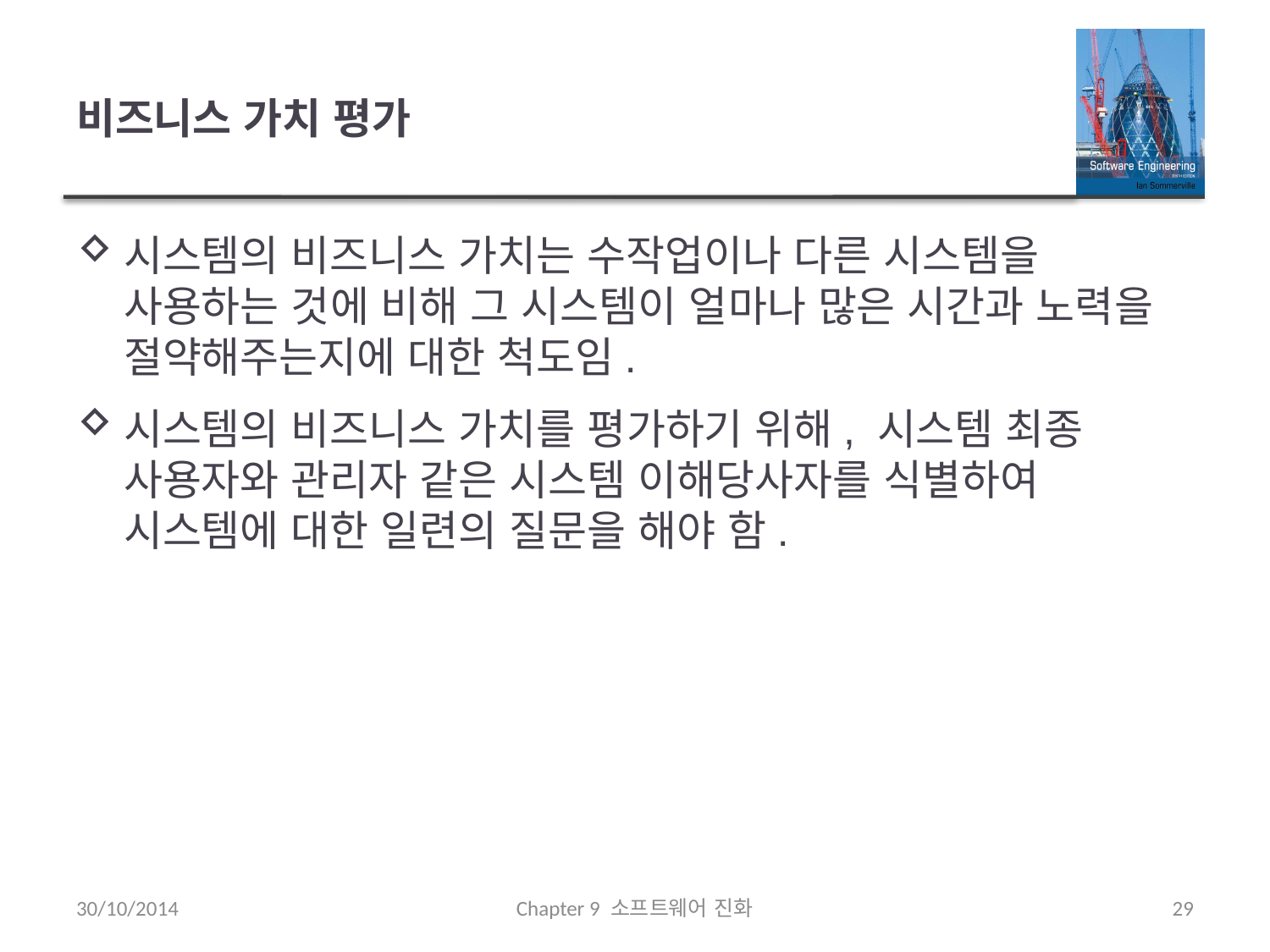

# 비즈니스 가치 평가
시스템의 비즈니스 가치는 수작업이나 다른 시스템을 사용하는 것에 비해 그 시스템이 얼마나 많은 시간과 노력을 절약해주는지에 대한 척도임.
시스템의 비즈니스 가치를 평가하기 위해, 시스템 최종 사용자와 관리자 같은 시스템 이해당사자를 식별하여 시스템에 대한 일련의 질문을 해야 함.
30/10/2014
Chapter 9 소프트웨어 진화
29